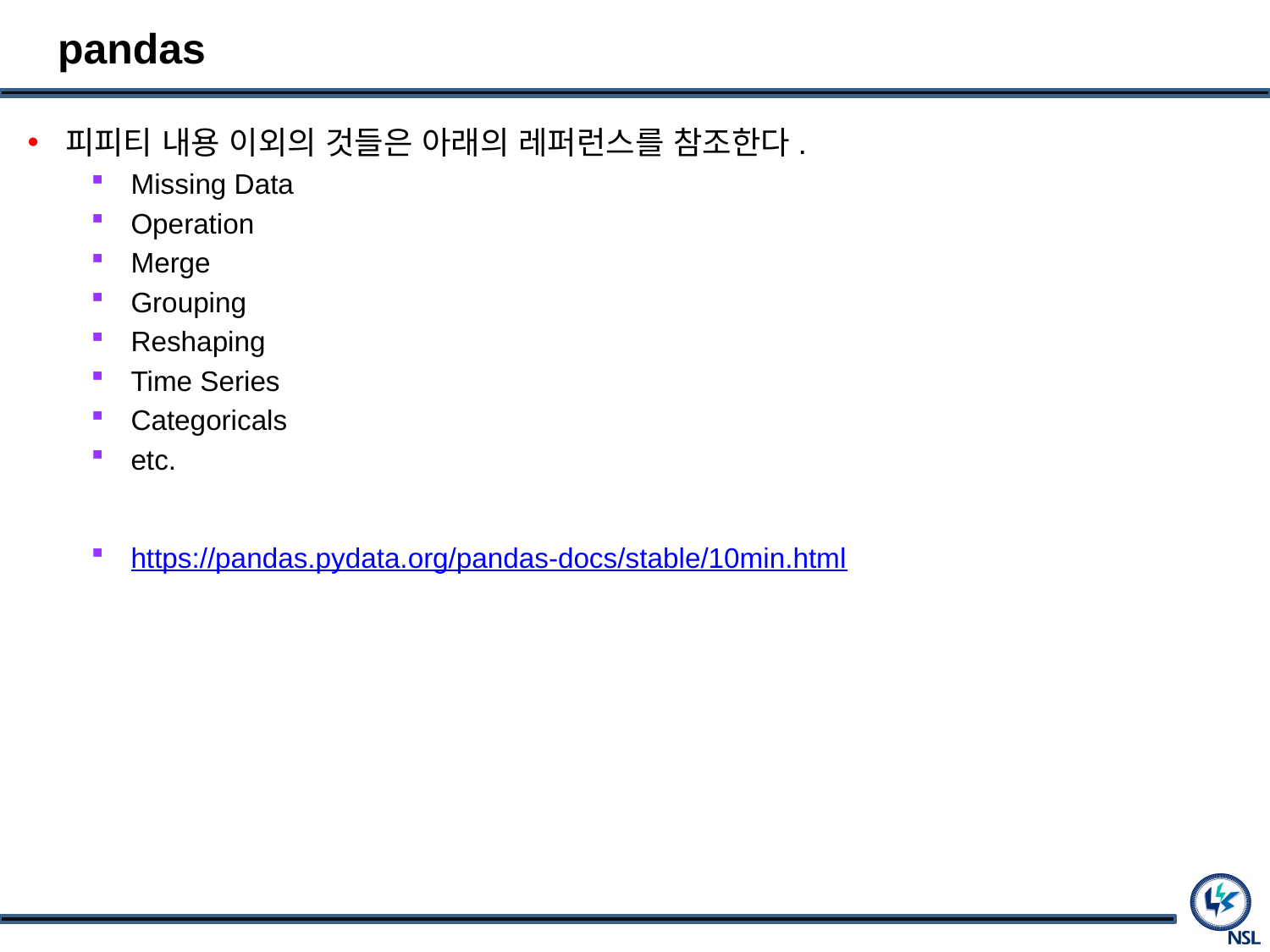

# pandas
피피티 내용 이외의 것들은 아래의 레퍼런스를 참조한다.
Missing Data
Operation
Merge
Grouping
Reshaping
Time Series
Categoricals
etc.

https://pandas.pydata.org/pandas-docs/stable/10min.html